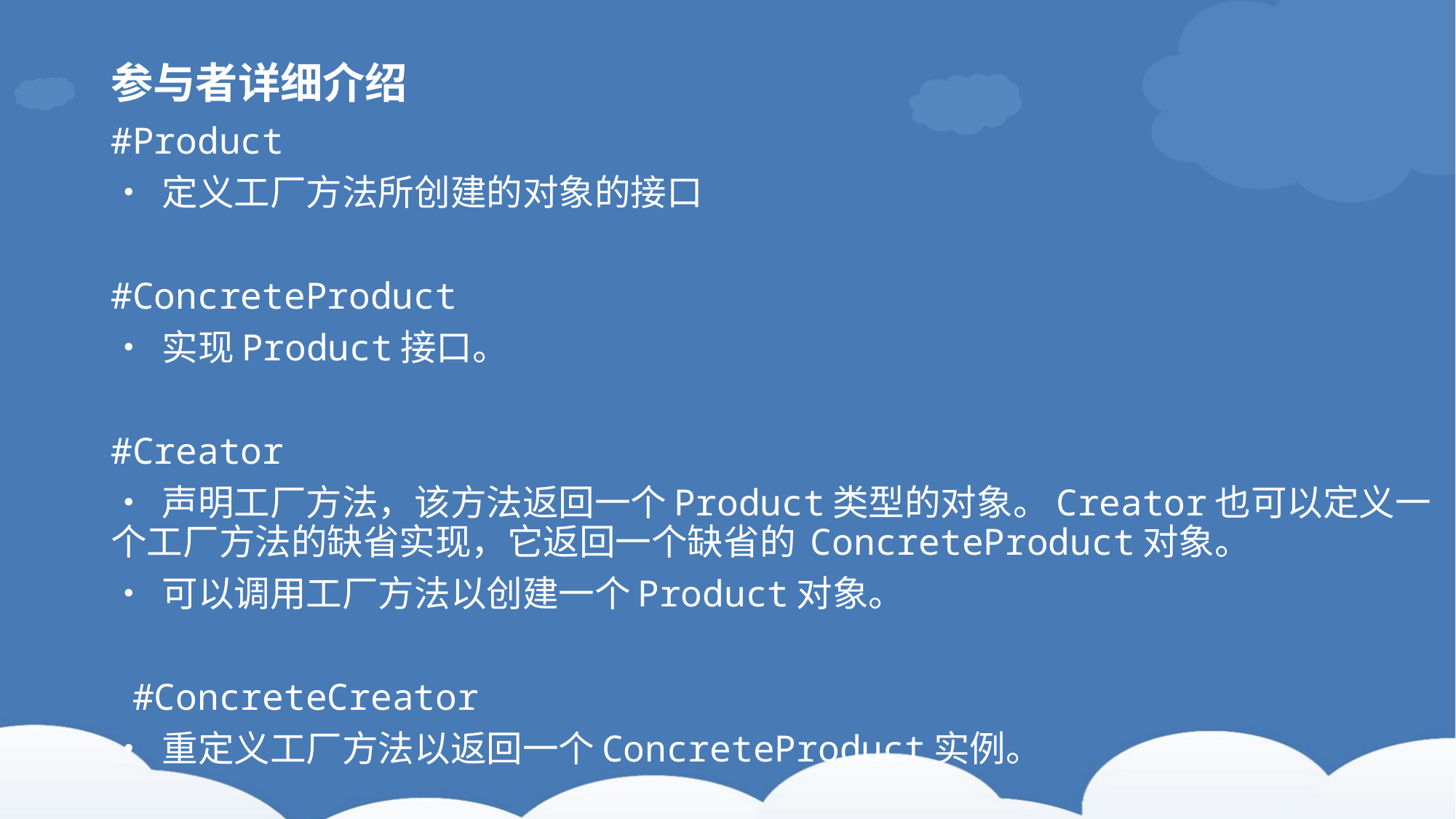

# 参与者详细介绍
#Product
• 定义工厂方法所创建的对象的接口

#ConcreteProduct
• 实现Product接口。

#Creator
• 声明工厂方法，该方法返回一个Product类型的对象。Creator也可以定义一个工厂方法的缺省实现，它返回一个缺省的 ConcreteProduct对象。
• 可以调用工厂方法以创建一个Product对象。

 #ConcreteCreator
• 重定义工厂方法以返回一个ConcreteProduct实例。